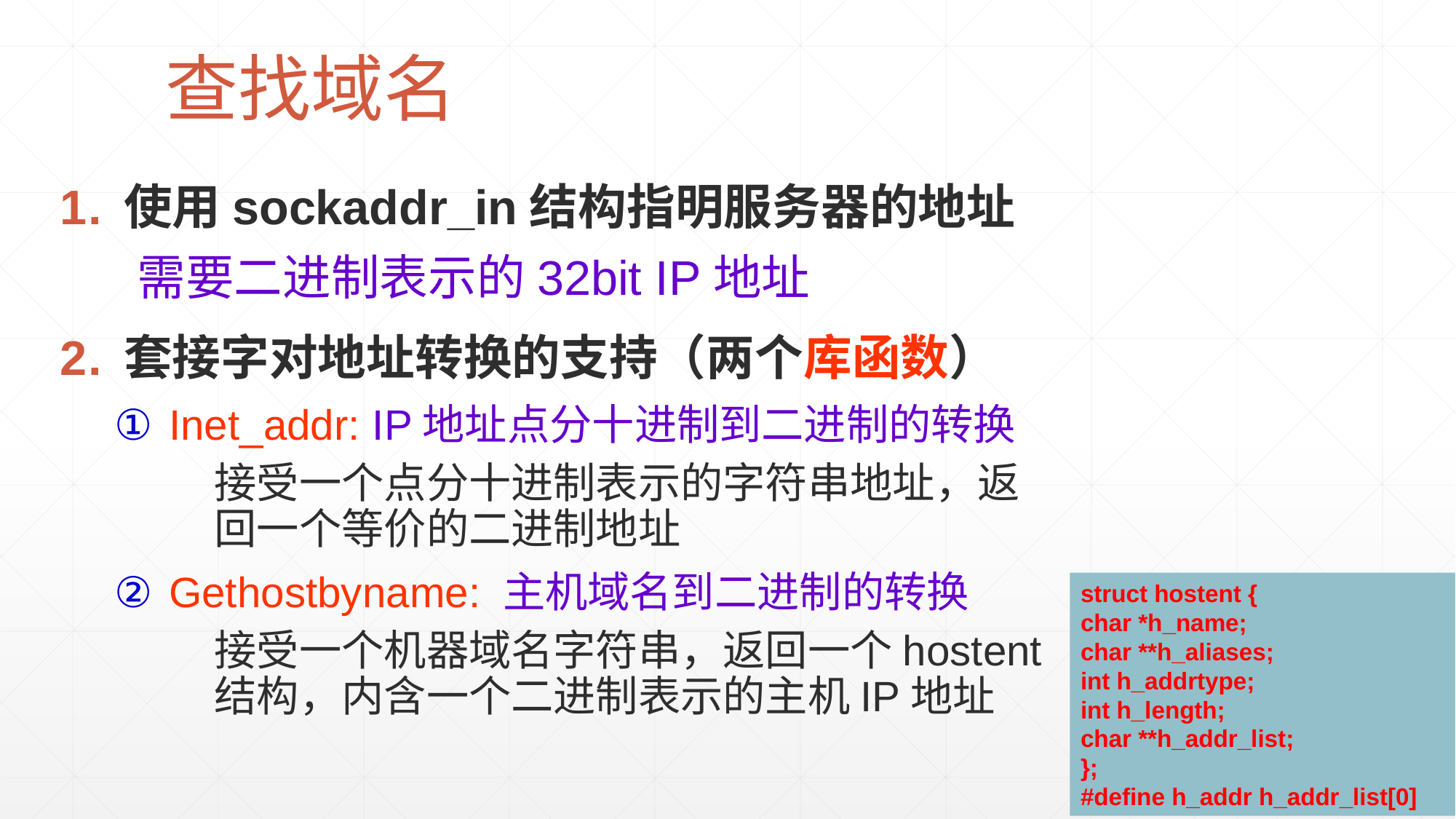

# 查找域名
使用sockaddr_in结构指明服务器的地址
 需要二进制表示的32bit IP地址
套接字对地址转换的支持（两个库函数）
Inet_addr: IP地址点分十进制到二进制的转换
	接受一个点分十进制表示的字符串地址，返回一个等价的二进制地址
Gethostbyname: 主机域名到二进制的转换
	接受一个机器域名字符串，返回一个hostent结构，内含一个二进制表示的主机IP地址
struct hostent { 
char *h_name; 
char **h_aliases; 
int h_addrtype; 
int h_length; 
char **h_addr_list; 
}; 
#define h_addr h_addr_list[0]